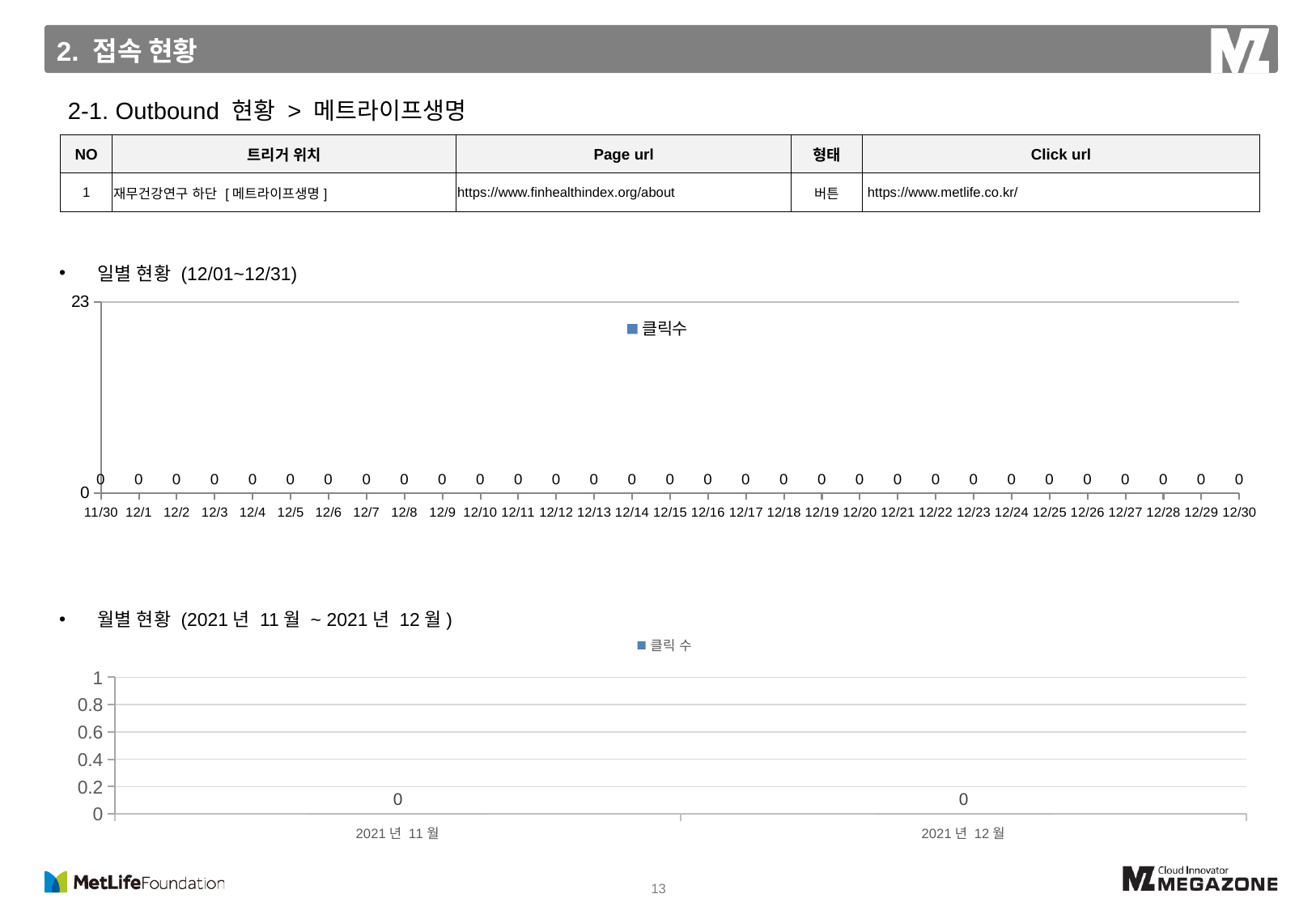

2. 접속 현황
2-1. Outbound 현황 > 메트라이프생명
| NO | 트리거 위치 | Page url | 형태 | Click url |
| --- | --- | --- | --- | --- |
| 1 | 재무건강연구 하단 [메트라이프생명] | https://www.finhealthindex.org/about | 버튼 | https://www.metlife.co.kr/ |
일별 현황 (12/01~12/31)

### Chart

| Category | 클릭수 |
|---|---|
| 43069 | 0.0 |
| 43070 | 0.0 |
| 43071 | 0.0 |
| 43072 | 0.0 |
| 43073 | 0.0 |
| 43074 | 0.0 |
| 43075 | 0.0 |
| 43076 | 0.0 |
| 43077 | 0.0 |
| 43078 | 0.0 |
| 43079 | 0.0 |
| 43080 | 0.0 |
| 43081 | 0.0 |
| 43082 | 0.0 |
| 43083 | 0.0 |
| 43084 | 0.0 |
| 43085 | 0.0 |
| 43086 | 0.0 |
| 43087 | 0.0 |
| 43088 | 0.0 |
| 43089 | 0.0 |
| 43090 | 0.0 |
| 43091 | 0.0 |
| 43092 | 0.0 |
| 43093 | 0.0 |
| 43094 | 0.0 |
| 43095 | 0.0 |
| 43096 | 0.0 |
| 43097 | 0.0 |
| 43098 | 0.0 |
| 43099 | 0.0 |
월별 현황 (2021년 11월 ~ 2021년 12월)

### Chart

| Category | 클릭 수 |
|---|---|
| 2021년 11월 | 0.0 |
| 2021년 12월 | 0.0 |
13